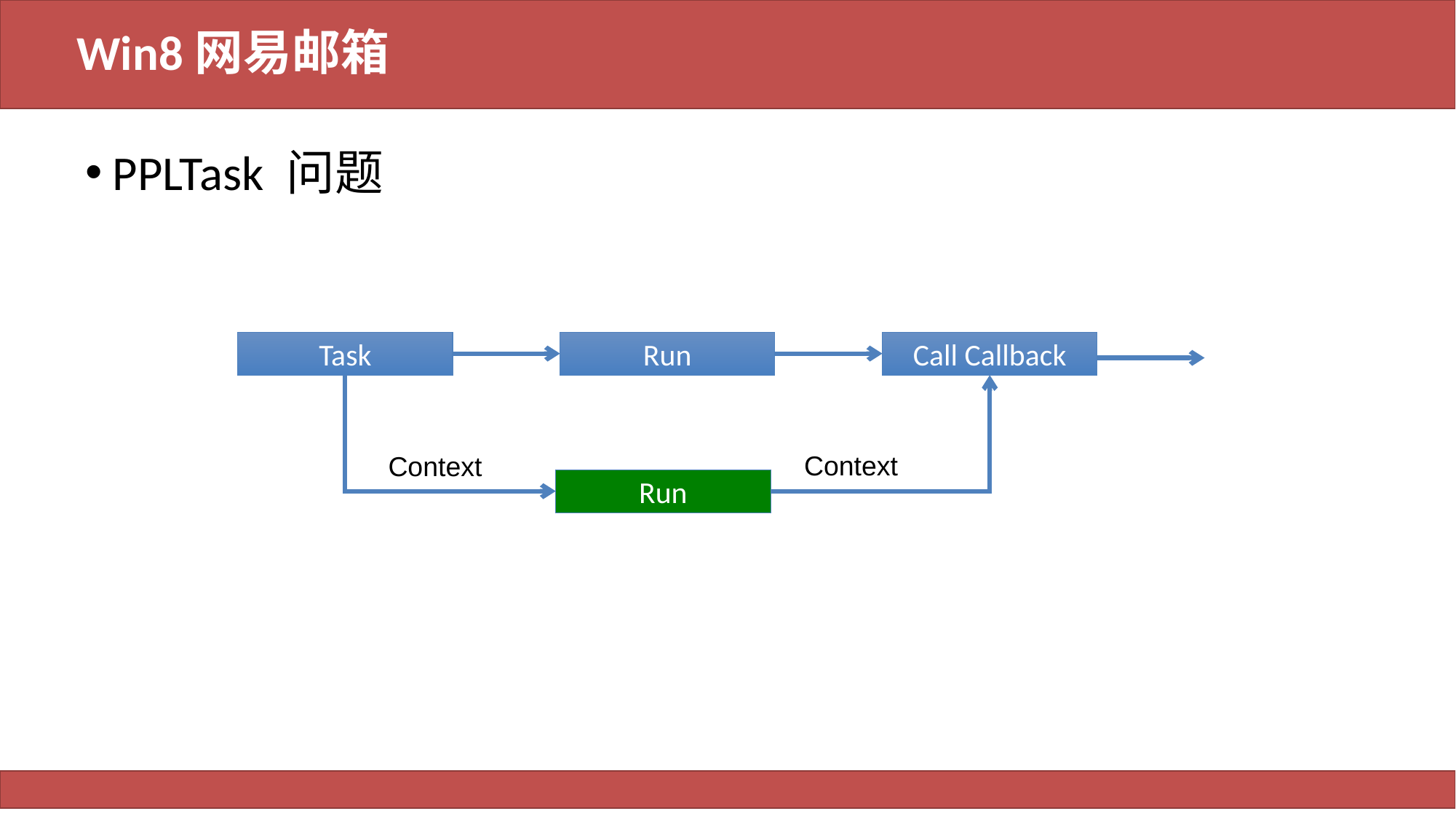

# Win8网易邮箱
PPLTask 问题

Task
Run
Call Callback
Context
Context
Run